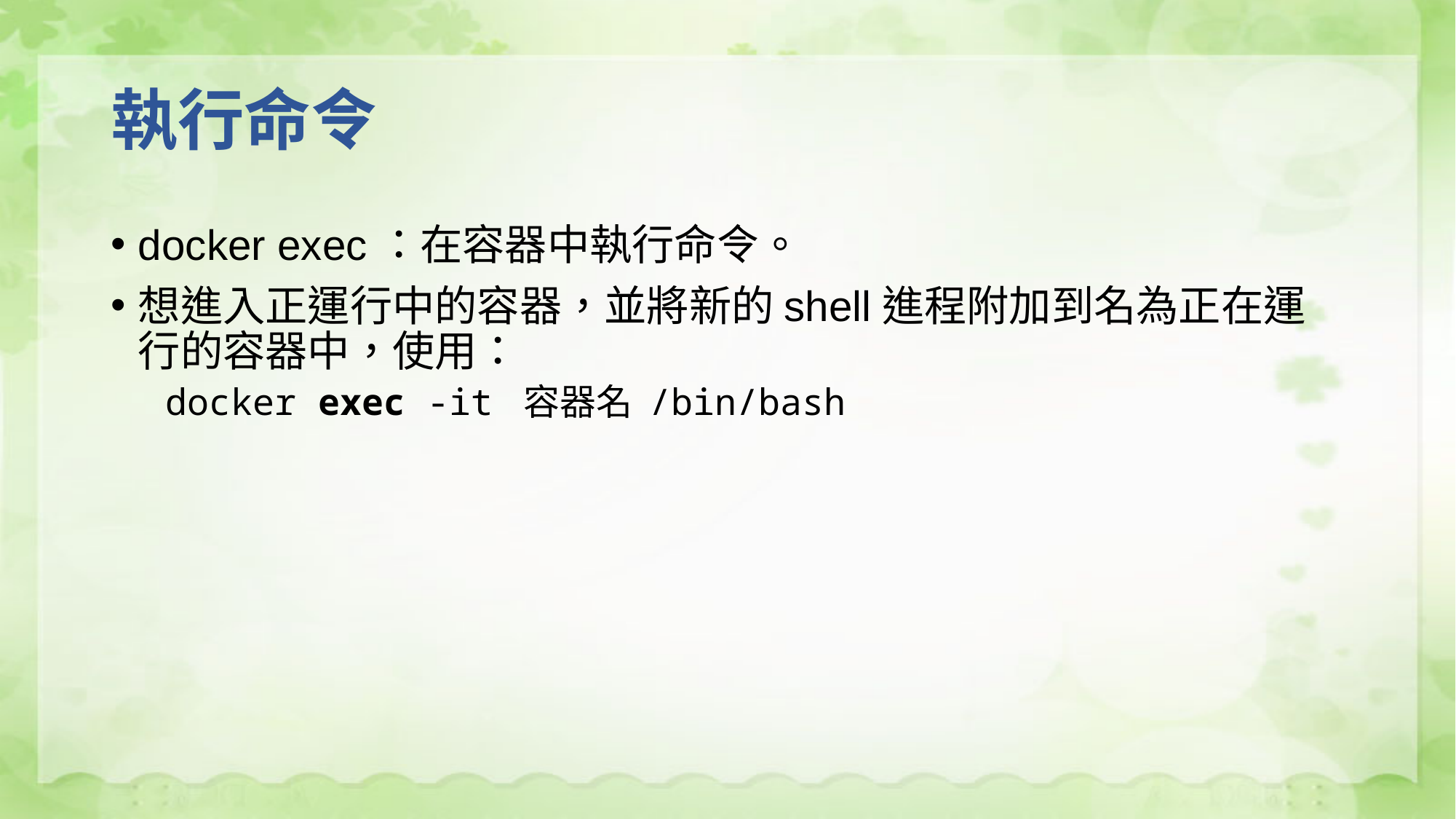

# 執行命令
docker exec：在容器中執行命令。
想進入正運行中的容器，並將新的shell進程附加到名為正在運行的容器中，使用：
docker exec -it 容器名 /bin/bash